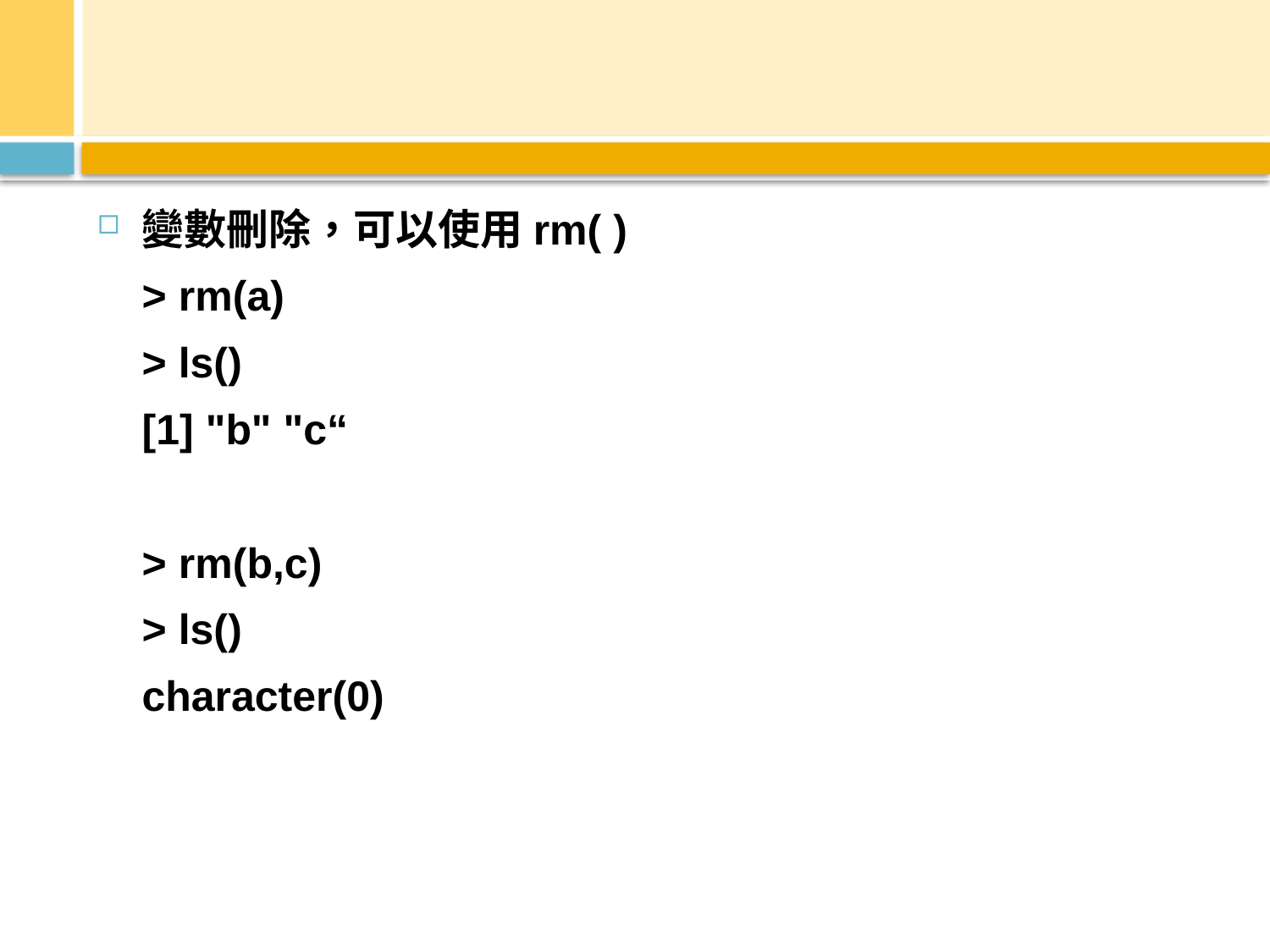

#
變數刪除，可以使用rm( )
> rm(a)
> ls()
[1] "b" "c“

> rm(b,c)
> ls()
character(0)